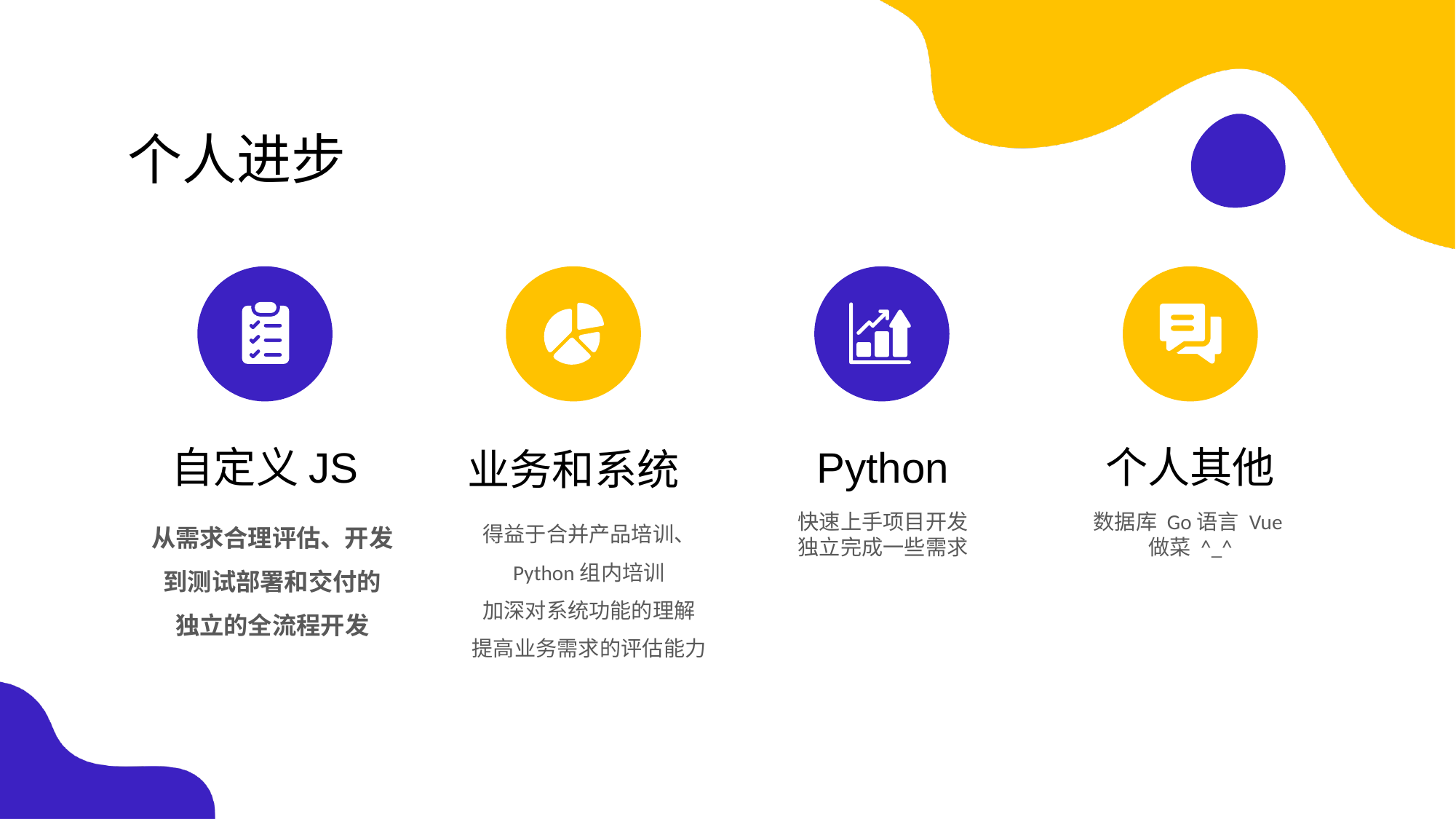

个人进步

自定义JS
从需求合理评估、开发
到测试部署和交付的
独立的全流程开发
Python
快速上手项目开发
独立完成一些需求
个人其他
数据库 Go语言 Vue
做菜 ^_^
业务和系统
得益于合并产品培训、
Python组内培训
加深对系统功能的理解
提高业务需求的评估能力